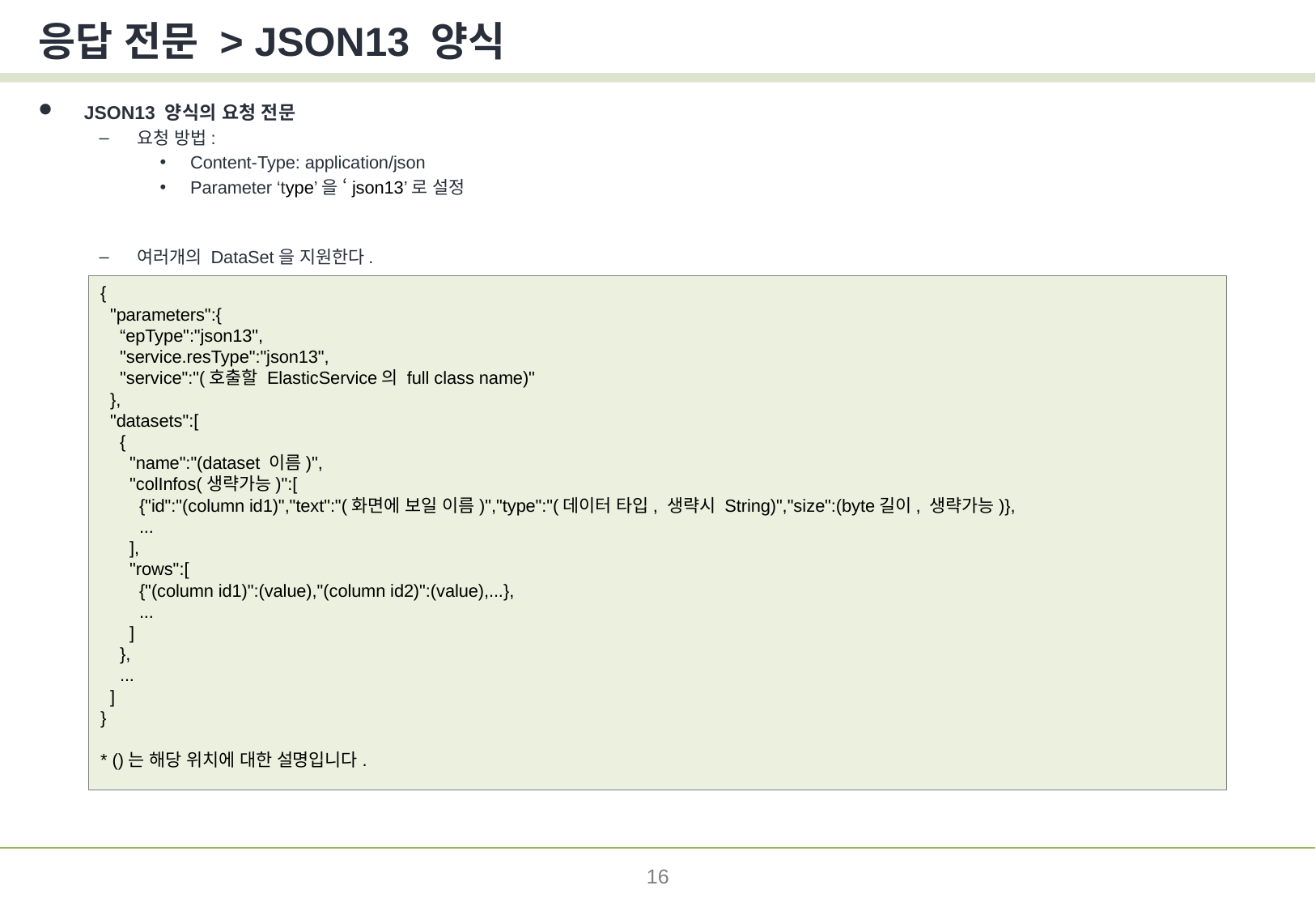

# 응답 전문 > JSON13 양식
JSON13 양식의 요청 전문
요청 방법:
Content-Type: application/json
Parameter ‘type’을 ‘json13’로 설정

여러개의 DataSet을 지원한다.

{
  "parameters":{
    “epType":"json13",
    "service.resType":"json13",
    "service":"(호출할 ElasticService의 full class name)"
  },
  "datasets":[
    {
      "name":"(dataset 이름)",
      "colInfos(생략가능)":[
        {"id":"(column id1)","text":"(화면에 보일 이름)","type":"(데이터 타입, 생략시 String)","size":(byte길이, 생략가능)},
        ...
      ],
      "rows":[
        {"(column id1)":(value),"(column id2)":(value),...},
        ...
      ]
    },
    ...
  ]
}

* ()는 해당 위치에 대한 설명입니다.
16